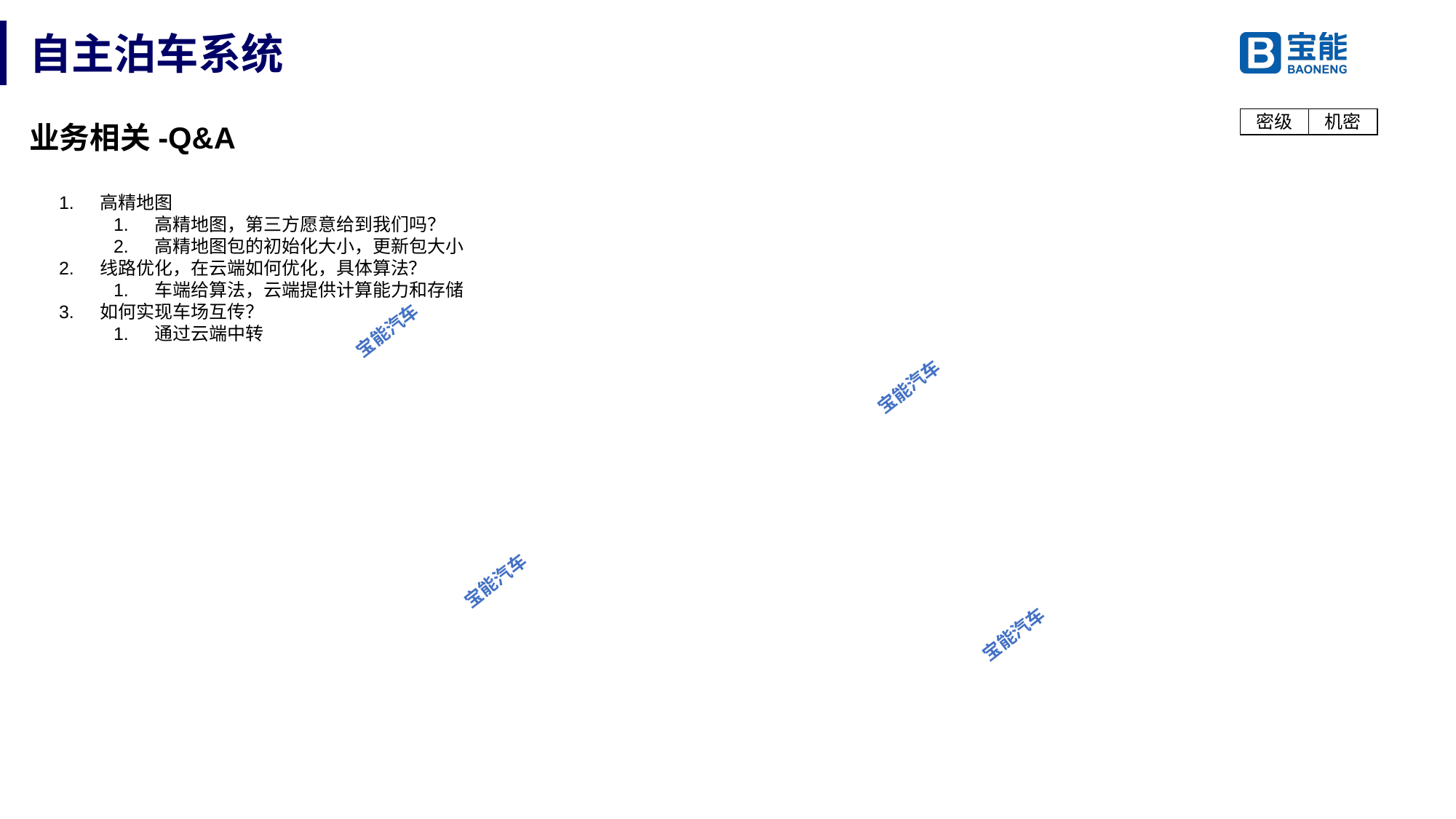

# 自主泊车系统
业务相关-Q&A
高精地图
高精地图，第三方愿意给到我们吗？
高精地图包的初始化大小，更新包大小
线路优化，在云端如何优化，具体算法？
车端给算法，云端提供计算能力和存储
如何实现车场互传？
通过云端中转

5